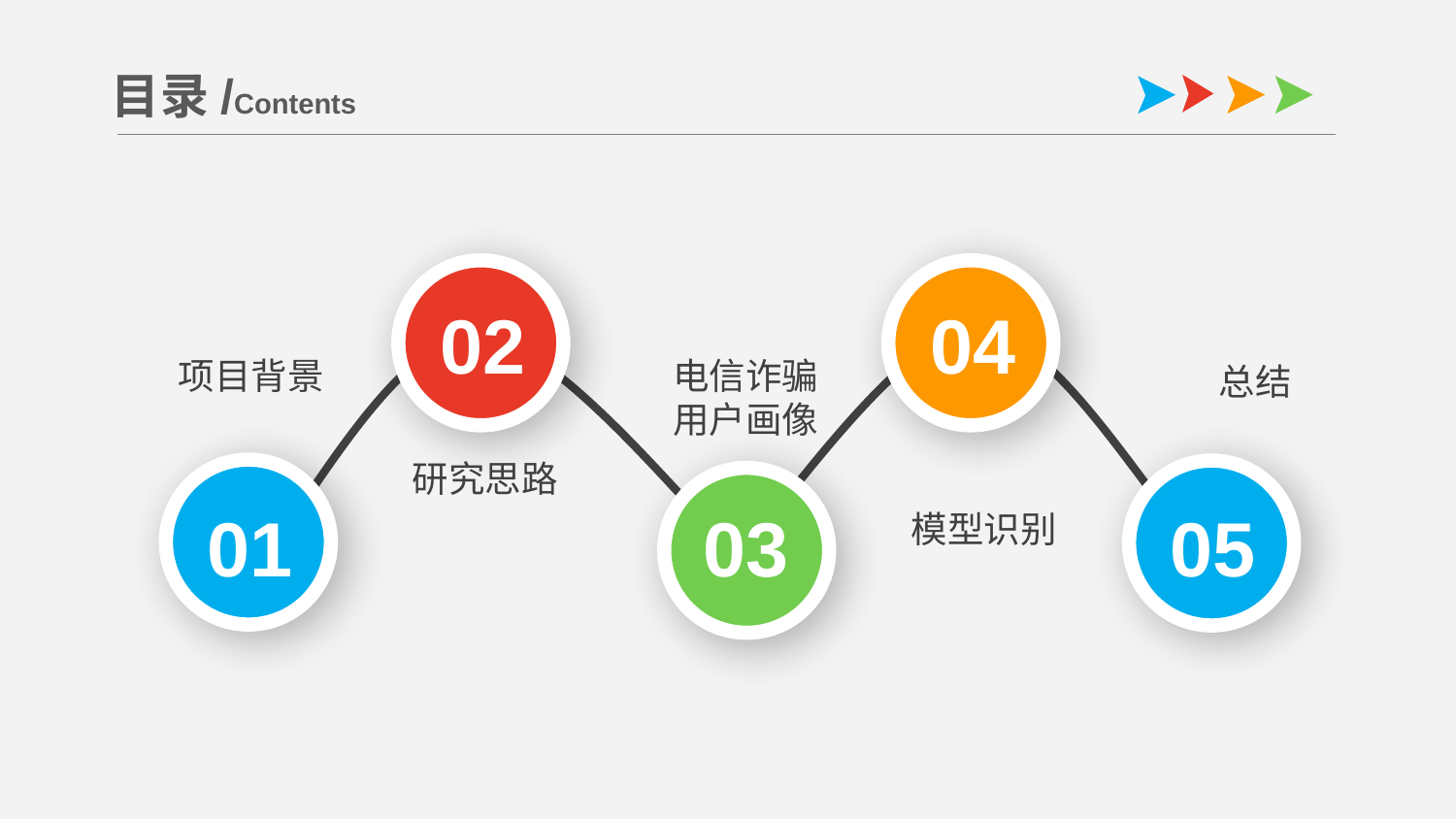

目录/Contents

02

04

电信诈骗用户画像
项目背景
总结
研究思路

01

05

03
模型识别
延迟符号